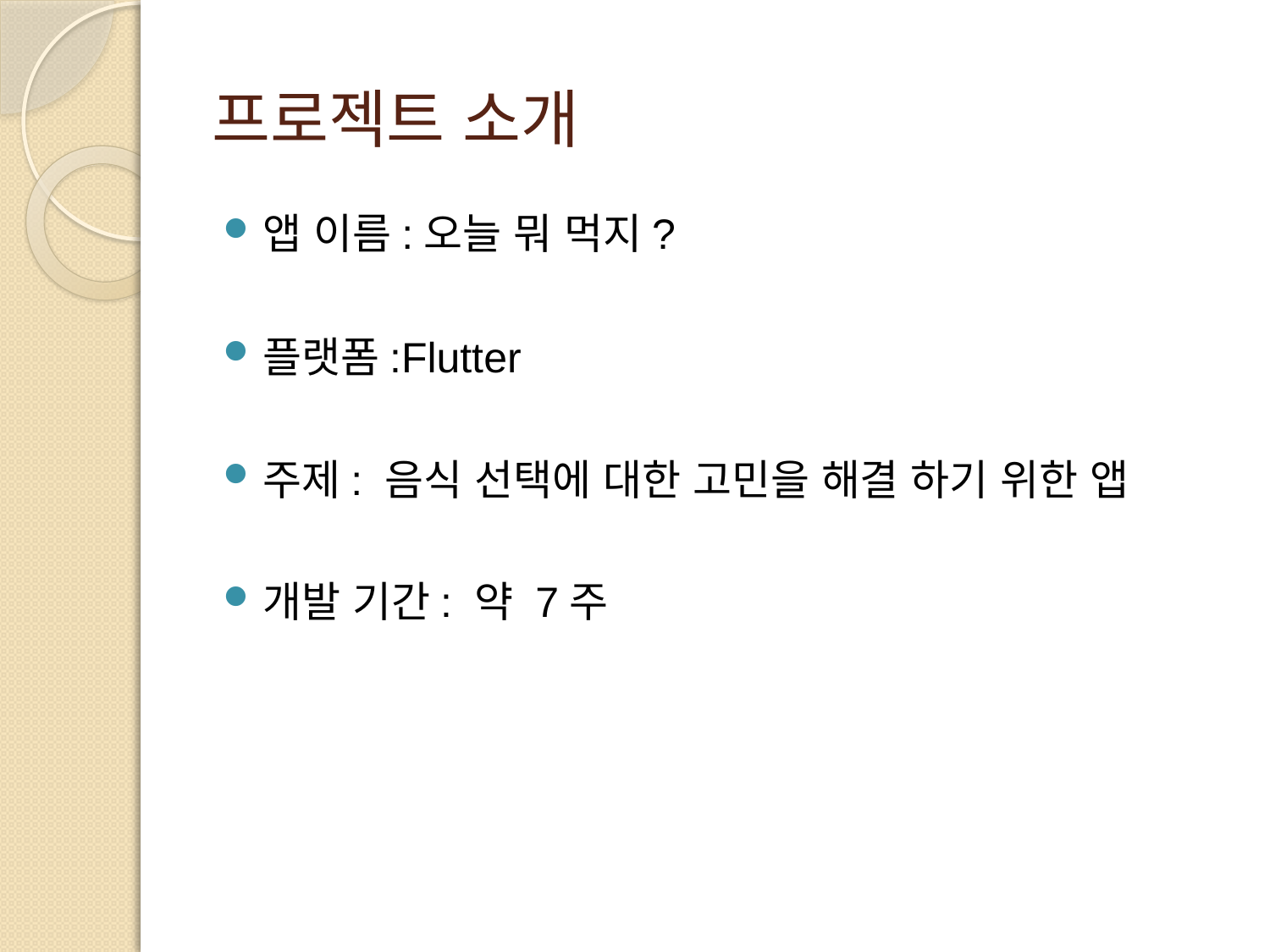

# 프로젝트 소개
앱 이름:오늘 뭐 먹지?

플랫폼:Flutter

주제: 음식 선택에 대한 고민을 해결 하기 위한 앱

개발 기간: 약 7주